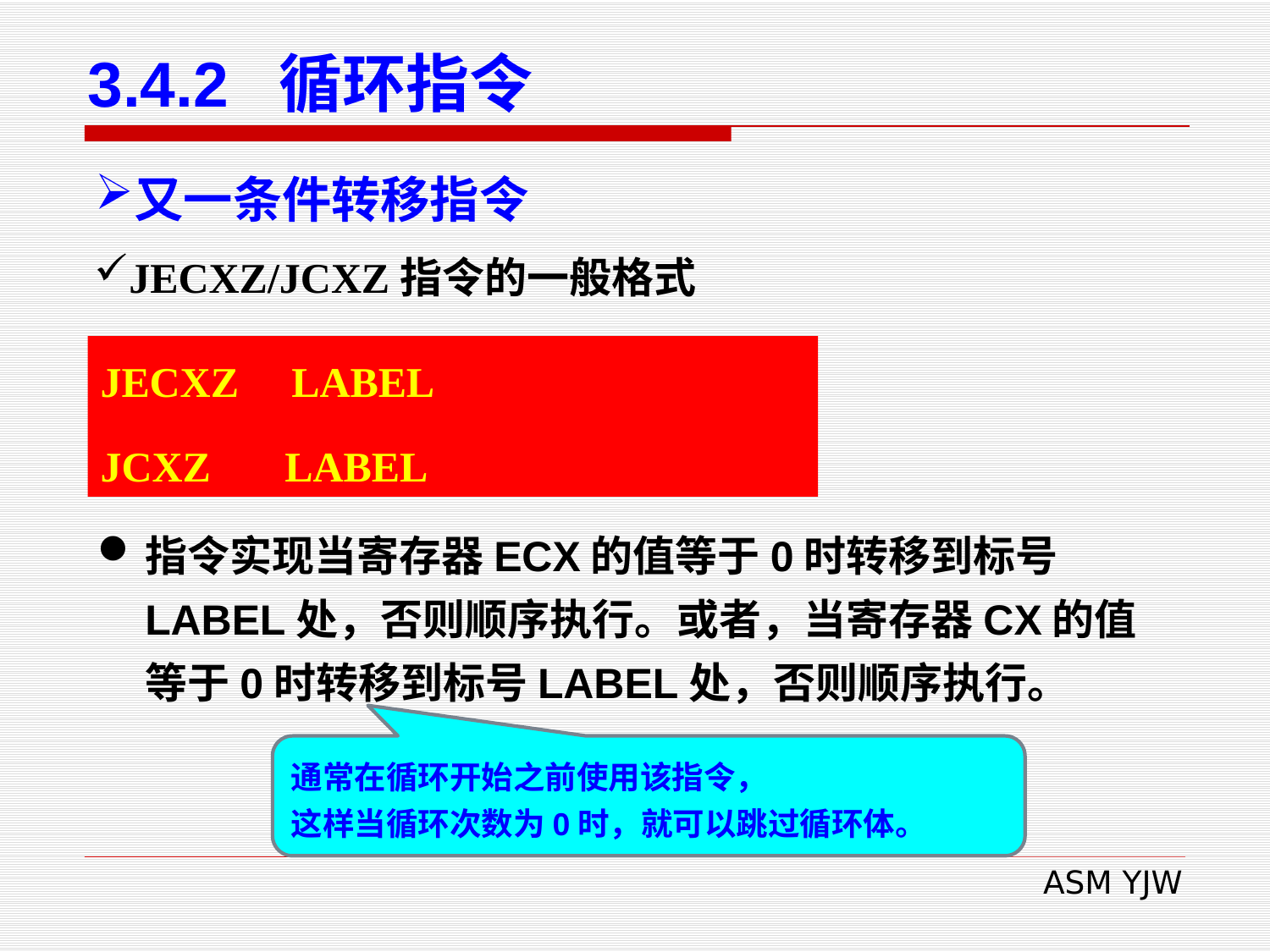

# 3.4.2  循环指令
又一条件转移指令
JECXZ/JCXZ指令的一般格式
JECXZ     LABEL
JCXZ       LABEL
指令实现当寄存器ECX的值等于0时转移到标号LABEL处，否则顺序执行。或者，当寄存器CX的值等于0时转移到标号LABEL处，否则顺序执行。
通常在循环开始之前使用该指令，
这样当循环次数为0时，就可以跳过循环体。